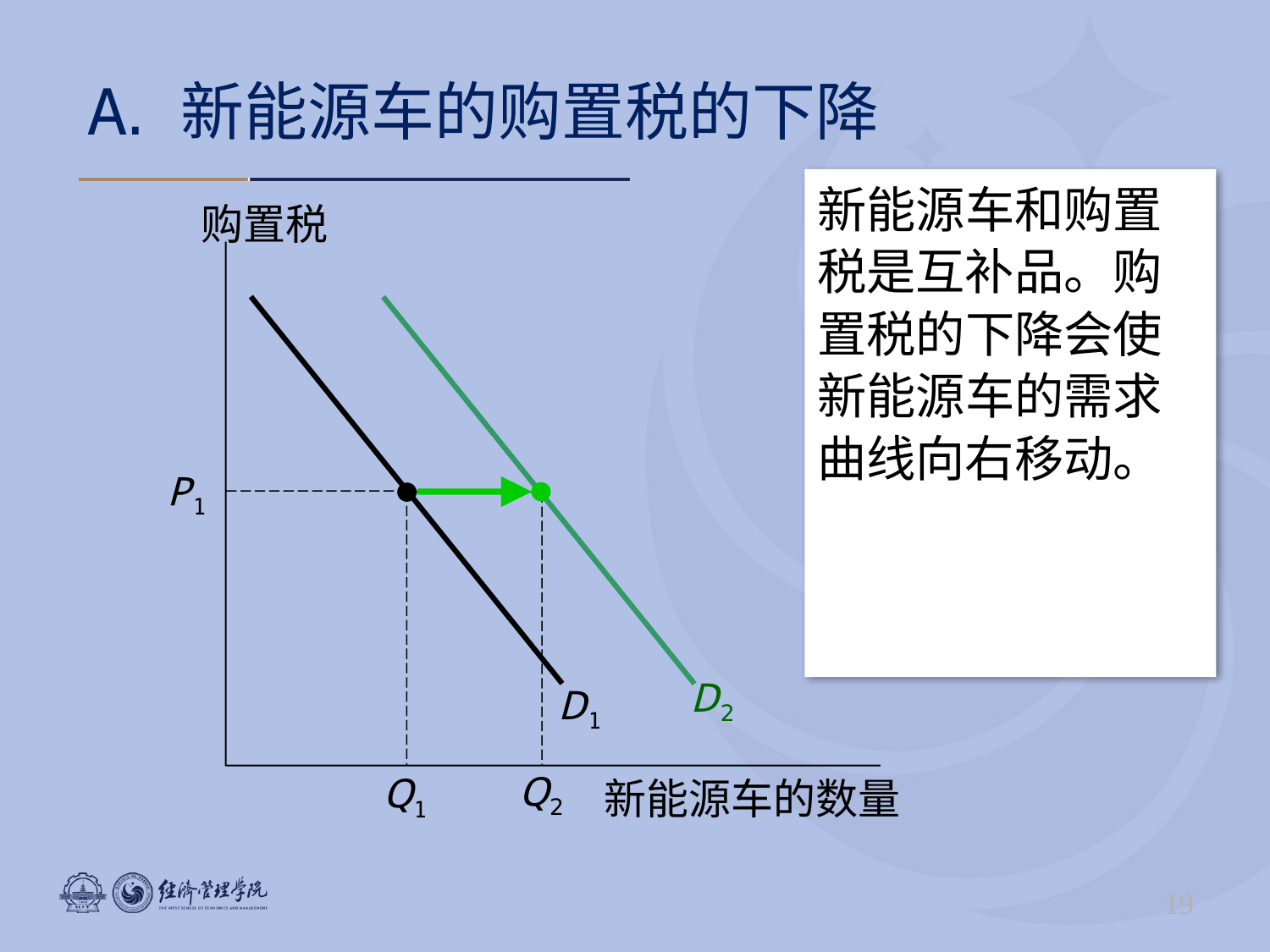

# A. 新能源车的购置税的下降
新能源车和购置税是互补品。购置税的下降会使新能源车的需求曲线向右移动。
购置税

D1

D2
P1

Q1

Q2
新能源车的数量